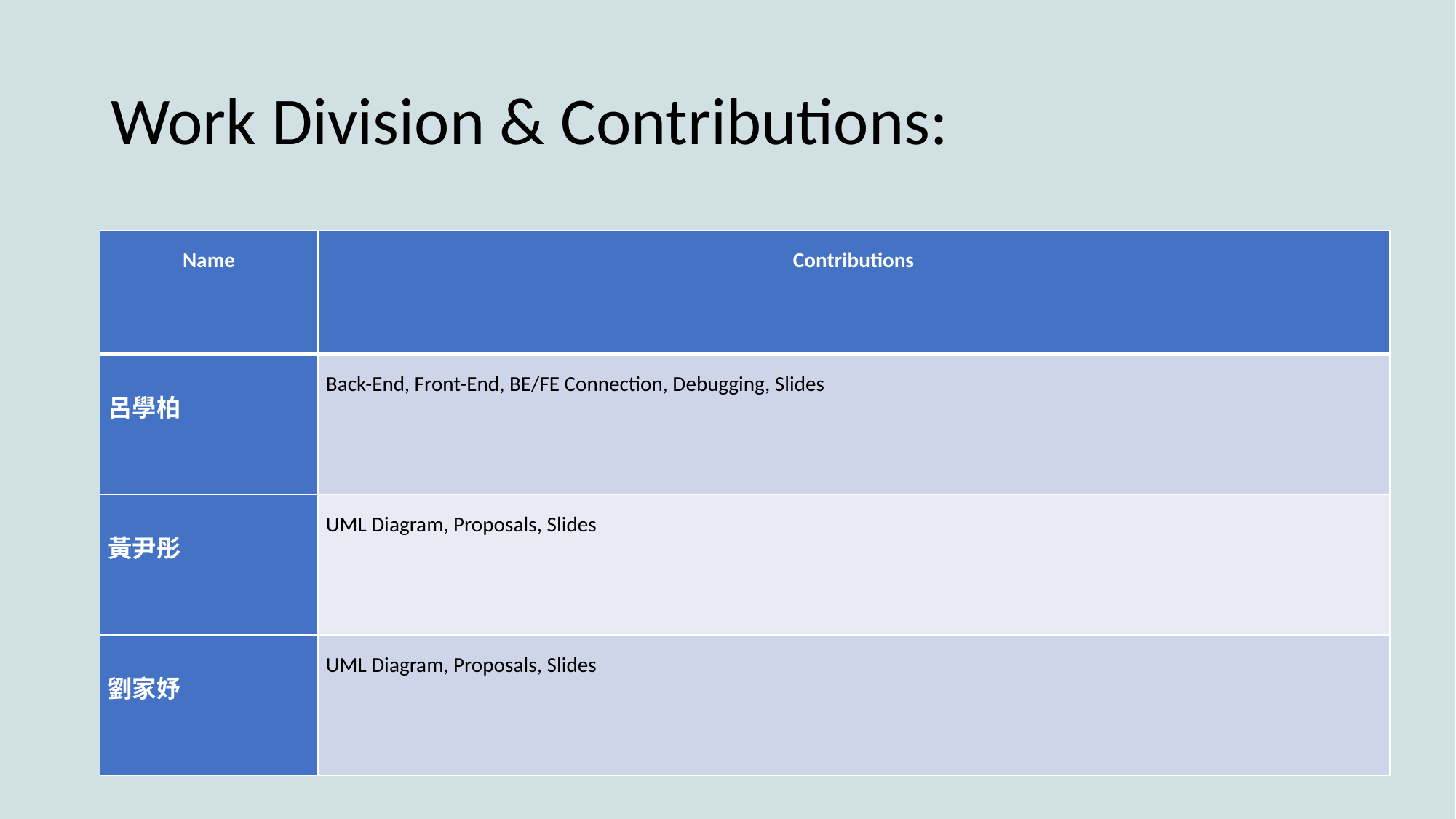

# Work Division & Contributions:
| Name | Contributions |
| --- | --- |
| 呂學柏 | Back-End, Front-End, BE/FE Connection, Debugging, Slides |
| 黃尹彤 | UML Diagram, Proposals, Slides |
| 劉家妤 | UML Diagram, Proposals, Slides |